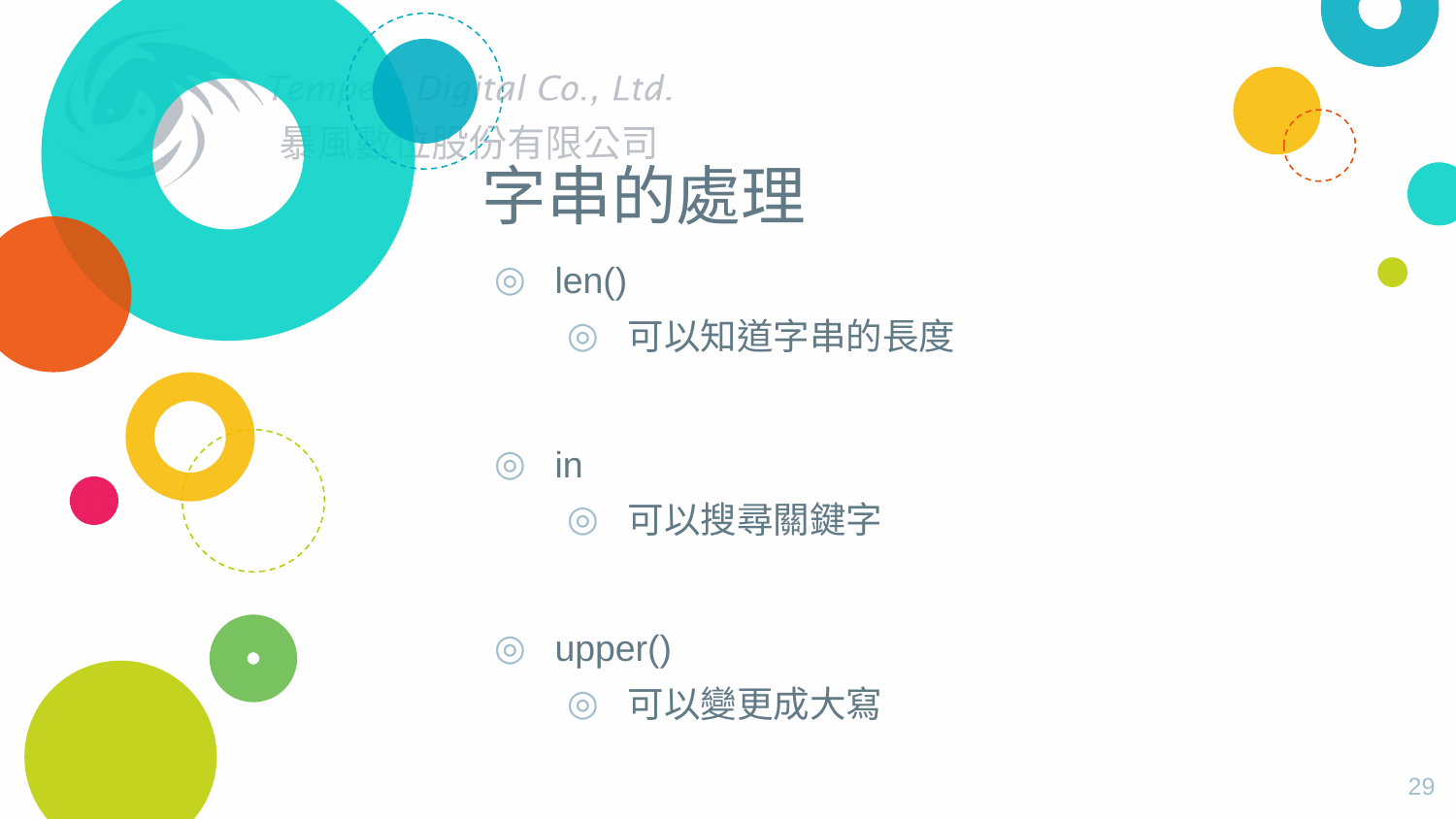

# 字串的處理
len()
可以知道字串的長度

in
可以搜尋關鍵字

upper()
可以變更成大寫

29